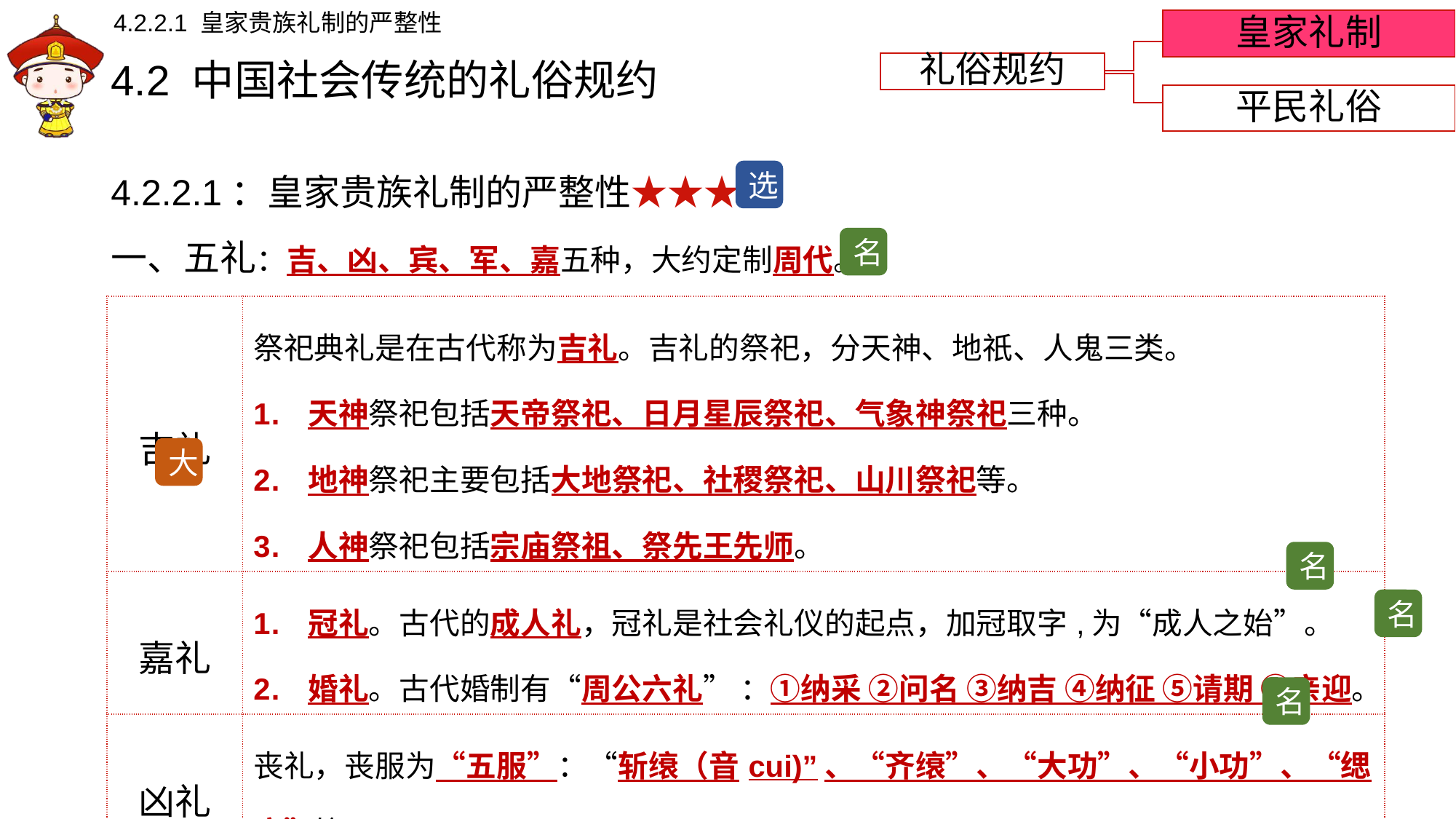

4.2.2.1 皇家贵族礼制的严整性
皇家礼制

# 4.2 中国社会传统的礼俗规约
礼俗规约

平民礼俗
4.2.2.1：皇家贵族礼制的严整性★★★
一、五礼：吉、凶、宾、军、嘉五种，大约定制周代。
选
名
| 吉礼 | 祭祀典礼是在古代称为吉礼。吉礼的祭祀，分天神、地祇、人鬼三类。 天神祭祀包括天帝祭祀、日月星辰祭祀、气象神祭祀三种。 地神祭祀主要包括大地祭祀、社稷祭祀、山川祭祀等。 人神祭祀包括宗庙祭祖、祭先王先师。 |
| --- | --- |
| 嘉礼 | 冠礼。古代的成人礼，冠礼是社会礼仪的起点，加冠取字,为“成人之始”。 婚礼。古代婚制有“周公六礼” ：①纳采 ②问名 ③纳吉 ④纳征 ⑤请期 ⑥亲迎。 |
| 凶礼 | 丧礼，丧服为“五服”：“斩缞（音cui)”、“齐缞”、“大功”、“小功”、“缌麻”等。 |
大
名
名
名
53